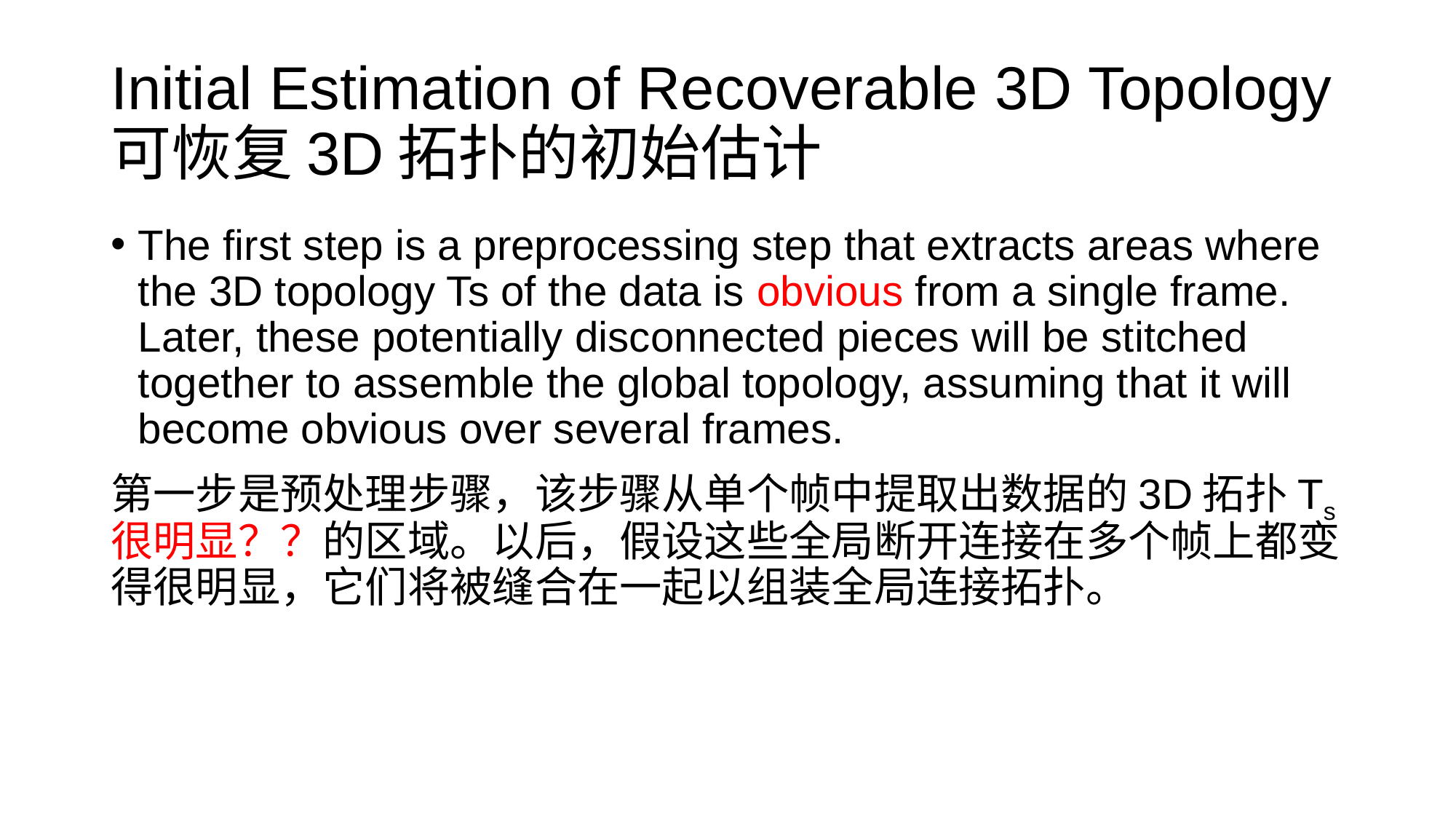

# Initial Estimation of Recoverable 3D Topology 可恢复3D拓扑的初始估计
The first step is a preprocessing step that extracts areas where the 3D topology Ts of the data is obvious from a single frame. Later, these potentially disconnected pieces will be stitched together to assemble the global topology, assuming that it will become obvious over several frames.
第一步是预处理步骤，该步骤从单个帧中提取出数据的3D拓扑Ts很明显？？的区域。以后，假设这些全局断开连接在多个帧上都变得很明显，它们将被缝合在一起以组装全局连接拓扑。